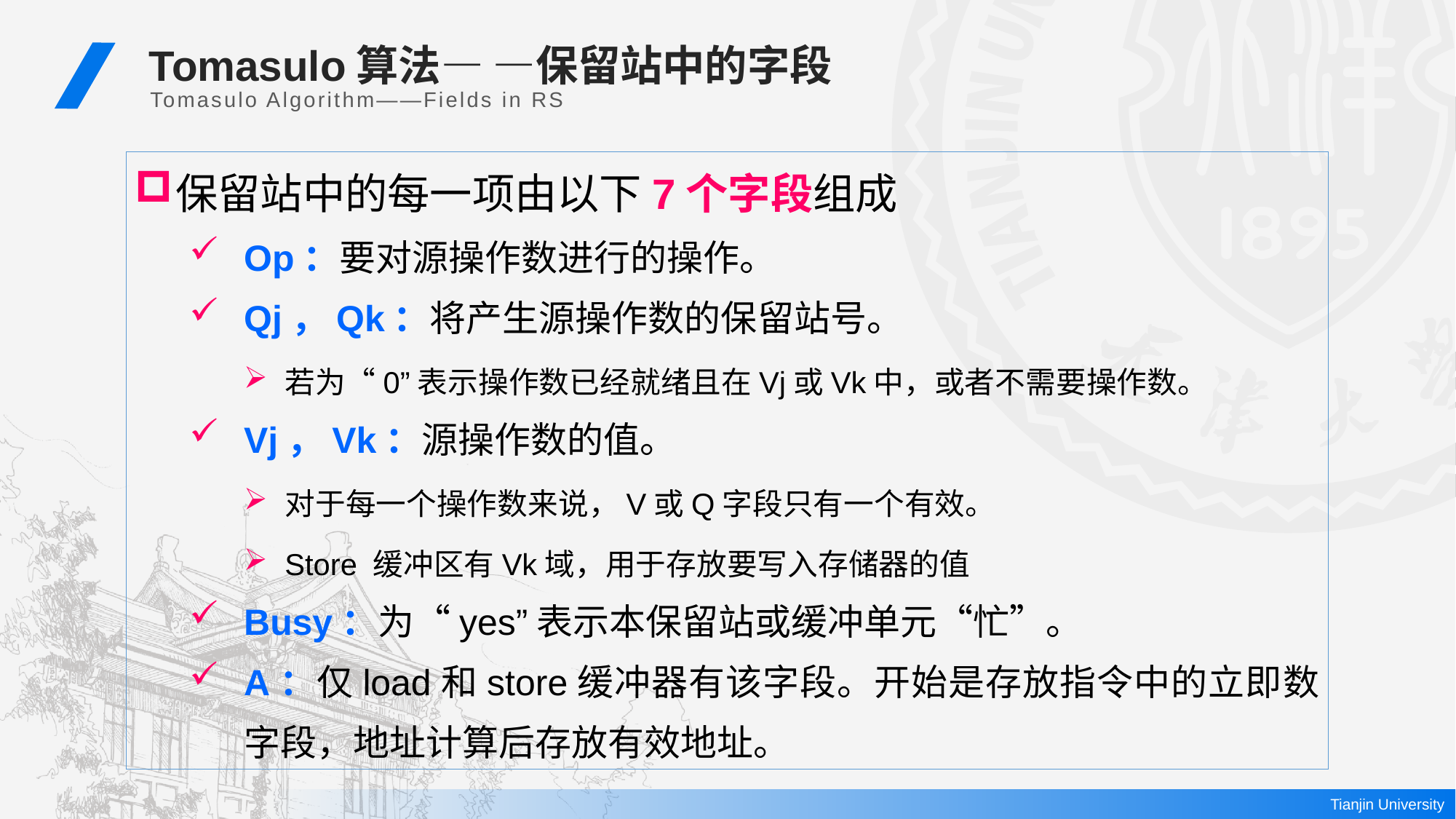

Tomasulo算法— —保留站中的字段
Tomasulo Algorithm——Fields in RS
保留站中的每一项由以下7个字段组成
Op：要对源操作数进行的操作。
Qj，Qk：将产生源操作数的保留站号。
若为“0”表示操作数已经就绪且在Vj或Vk中，或者不需要操作数。
Vj，Vk：源操作数的值。
对于每一个操作数来说，V或Q字段只有一个有效。
Store 缓冲区有Vk域，用于存放要写入存储器的值
Busy：为“yes”表示本保留站或缓冲单元“忙”。
A：仅load和store缓冲器有该字段。开始是存放指令中的立即数字段，地址计算后存放有效地址。